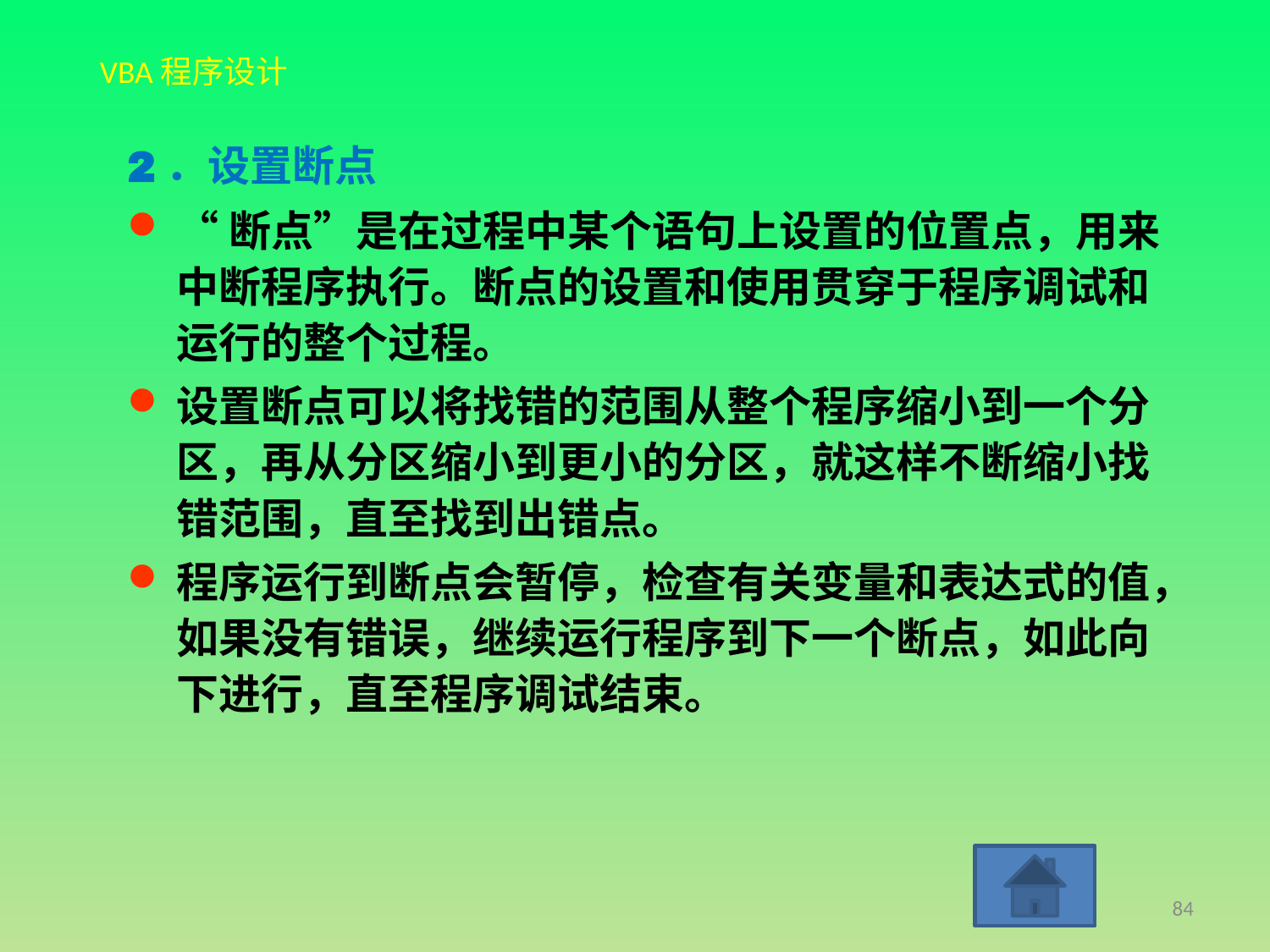

2．设置断点
“断点”是在过程中某个语句上设置的位置点，用来中断程序执行。断点的设置和使用贯穿于程序调试和运行的整个过程。
设置断点可以将找错的范围从整个程序缩小到一个分区，再从分区缩小到更小的分区，就这样不断缩小找错范围，直至找到出错点。
程序运行到断点会暂停，检查有关变量和表达式的值，如果没有错误，继续运行程序到下一个断点，如此向下进行，直至程序调试结束。

84